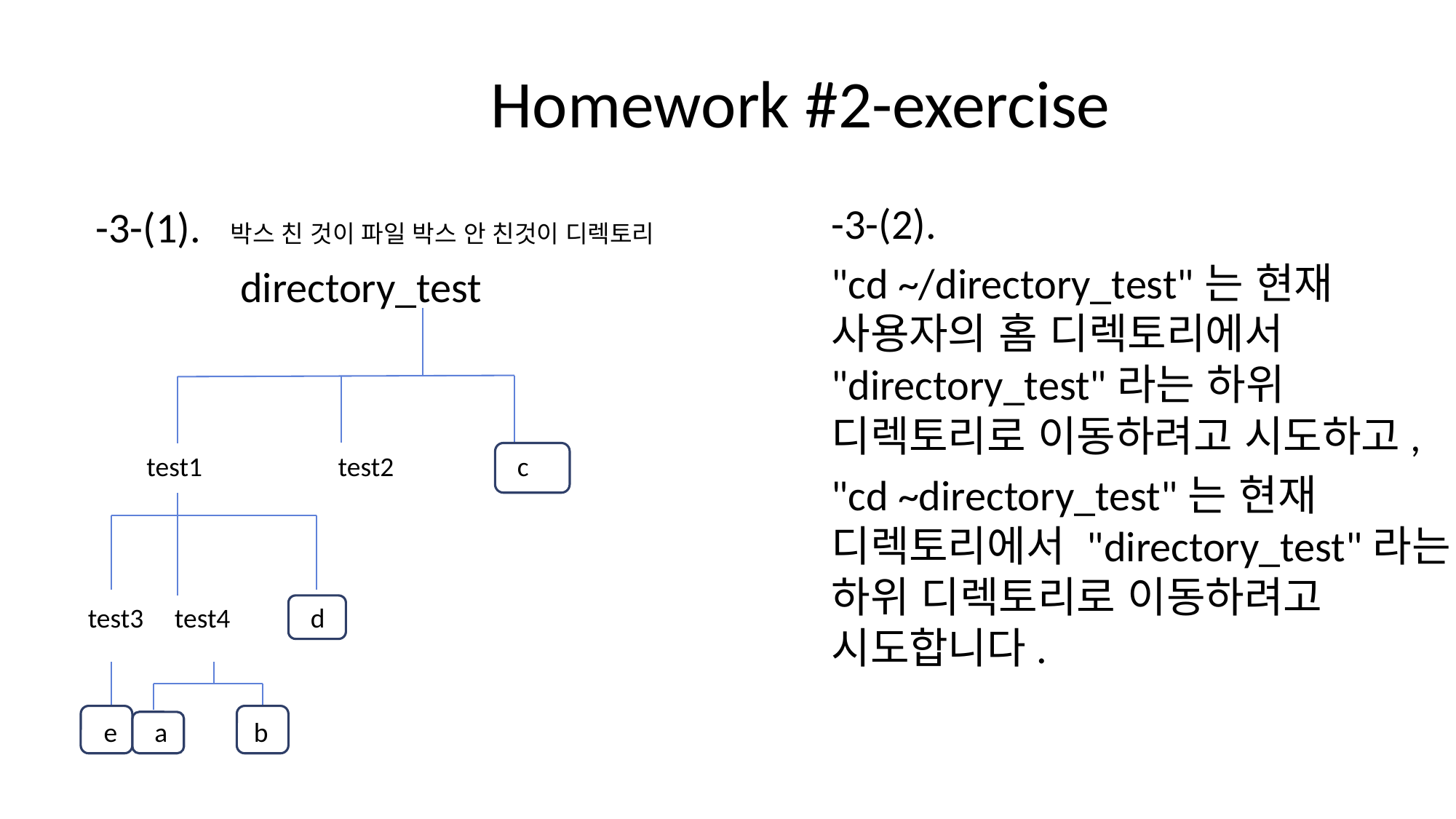

# Homework #2-exercise
-3-(2).
"cd ~/directory_test"는 현재 사용자의 홈 디렉토리에서 "directory_test"라는 하위 디렉토리로 이동하려고 시도하고,
"cd ~directory_test"는 현재 디렉토리에서 "directory_test"라는 하위 디렉토리로 이동하려고 시도합니다.

-3-(1).  박스 친 것이 파일 박스 안 친것이 디렉토리
               directory_test

    test1                      test2                    c
   test3     test4             d

  e      a              b